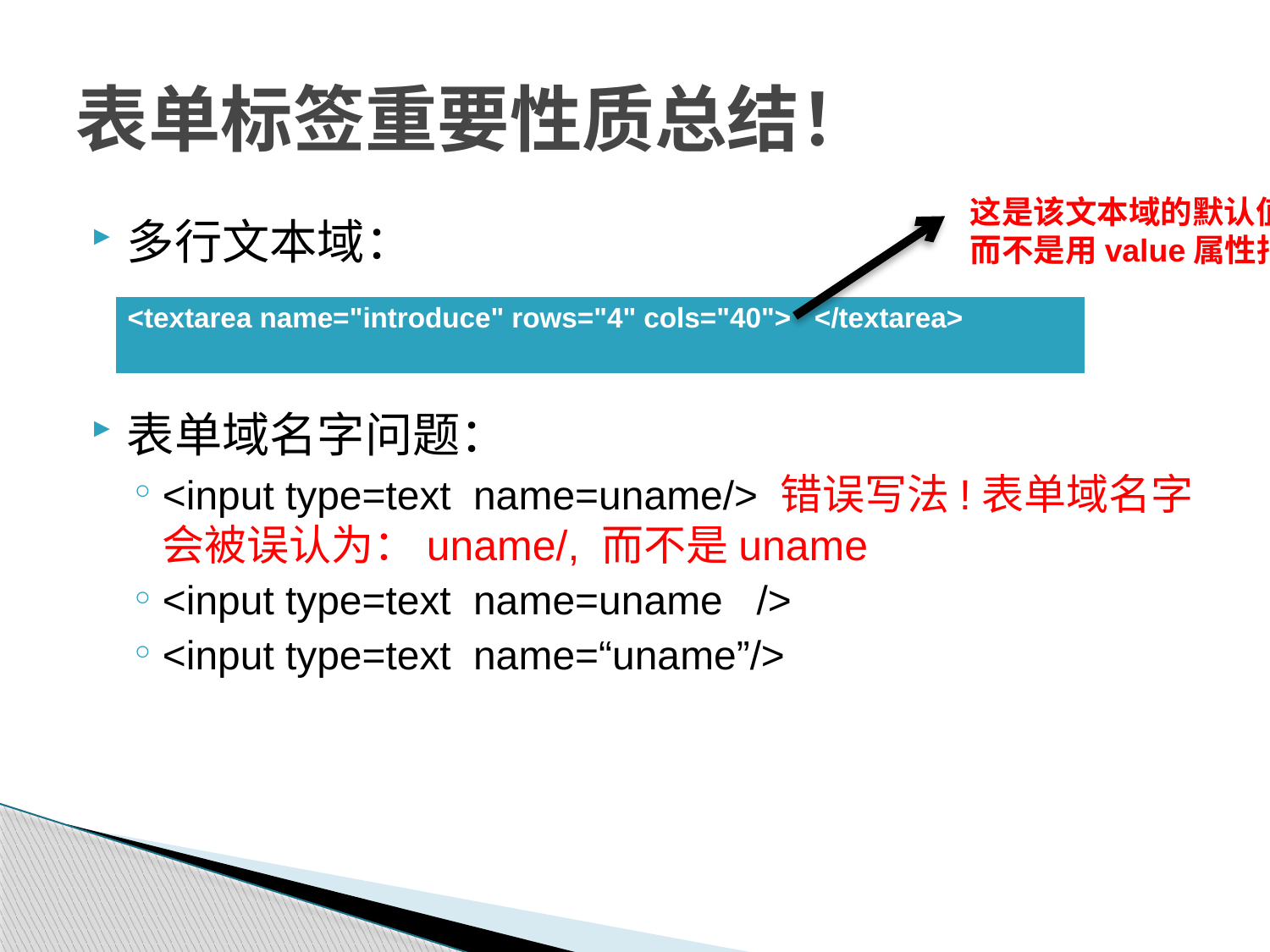

# 表单标签重要性质总结！
这是该文本域的默认值。
而不是用value属性指定
多行文本域：

表单域名字问题：
<input type=text  name=uname/> 错误写法!表单域名字会被误认为：uname/, 而不是uname
<input type=text  name=uname   />
<input type=text  name=“uname”/>

| <textarea name="introduce" rows="4" cols="40">  </textarea> |
| --- |